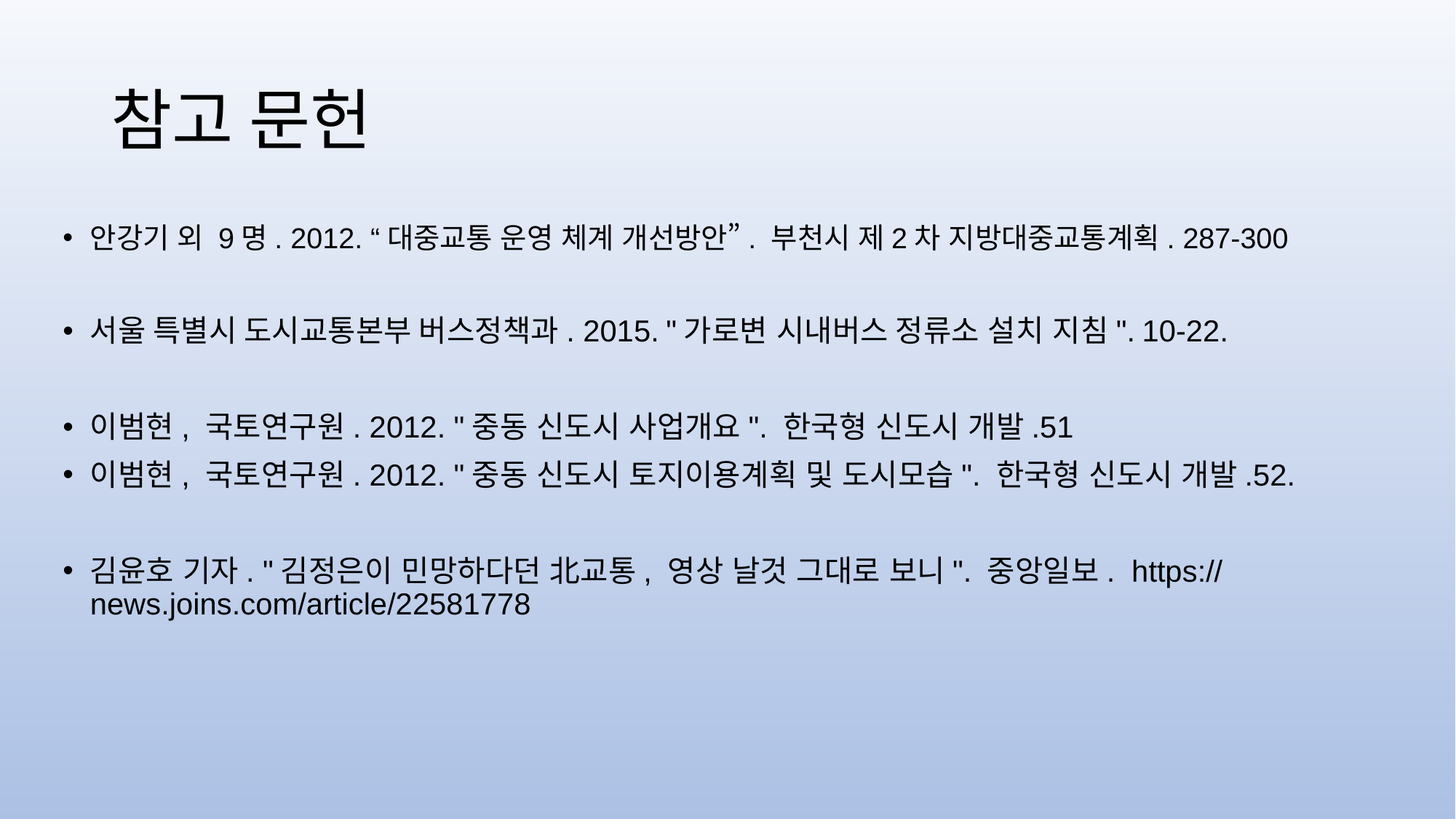

# 참고 문헌
안강기 외 9명. 2012. “대중교통 운영 체계 개선방안”. 부천시 제2차 지방대중교통계획. 287-300

서울 특별시 도시교통본부 버스정책과. 2015. "가로변 시내버스 정류소 설치 지침". 10-22.

이범현, 국토연구원. 2012. "중동 신도시 사업개요". 한국형 신도시 개발.51
이범현, 국토연구원. 2012. "중동 신도시 토지이용계획 및 도시모습". 한국형 신도시 개발.52.

김윤호 기자. "김정은이 민망하다던 北교통, 영상 날것 그대로 보니". 중앙일보.  https://news.joins.com/article/22581778